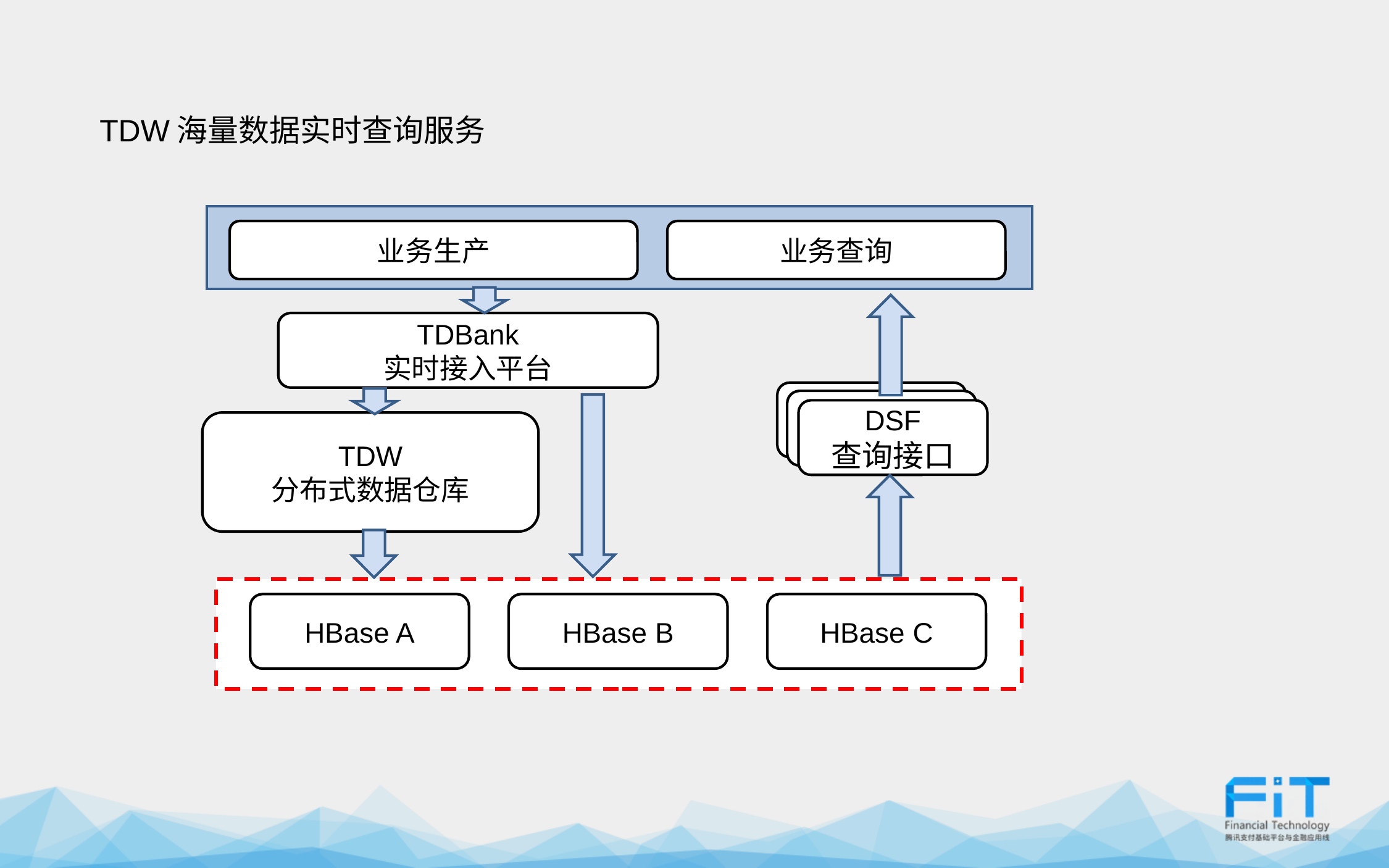

TDW海量数据实时查询服务

业务生产
业务查询

TDBank
实时接入平台
TDSI

TDSI

DSF
查询接口
TDW
分布式数据仓库

HBase A
HBase B
HBase C